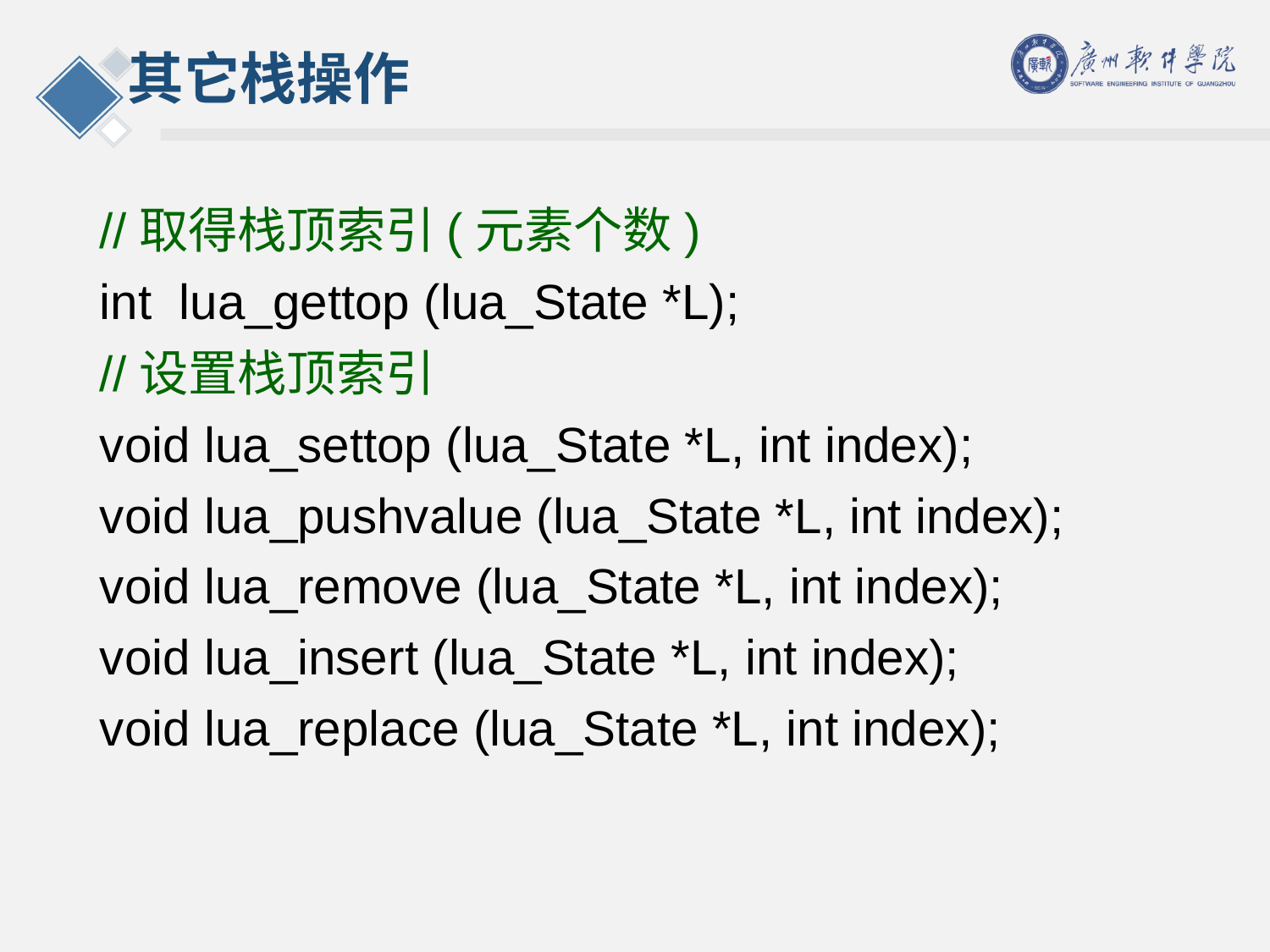

# 其它栈操作
//取得栈顶索引(元素个数)
int  lua_gettop (lua_State *L);
//设置栈顶索引
void lua_settop (lua_State *L, int index);
void lua_pushvalue (lua_State *L, int index);
void lua_remove (lua_State *L, int index);
void lua_insert (lua_State *L, int index);
void lua_replace (lua_State *L, int index);